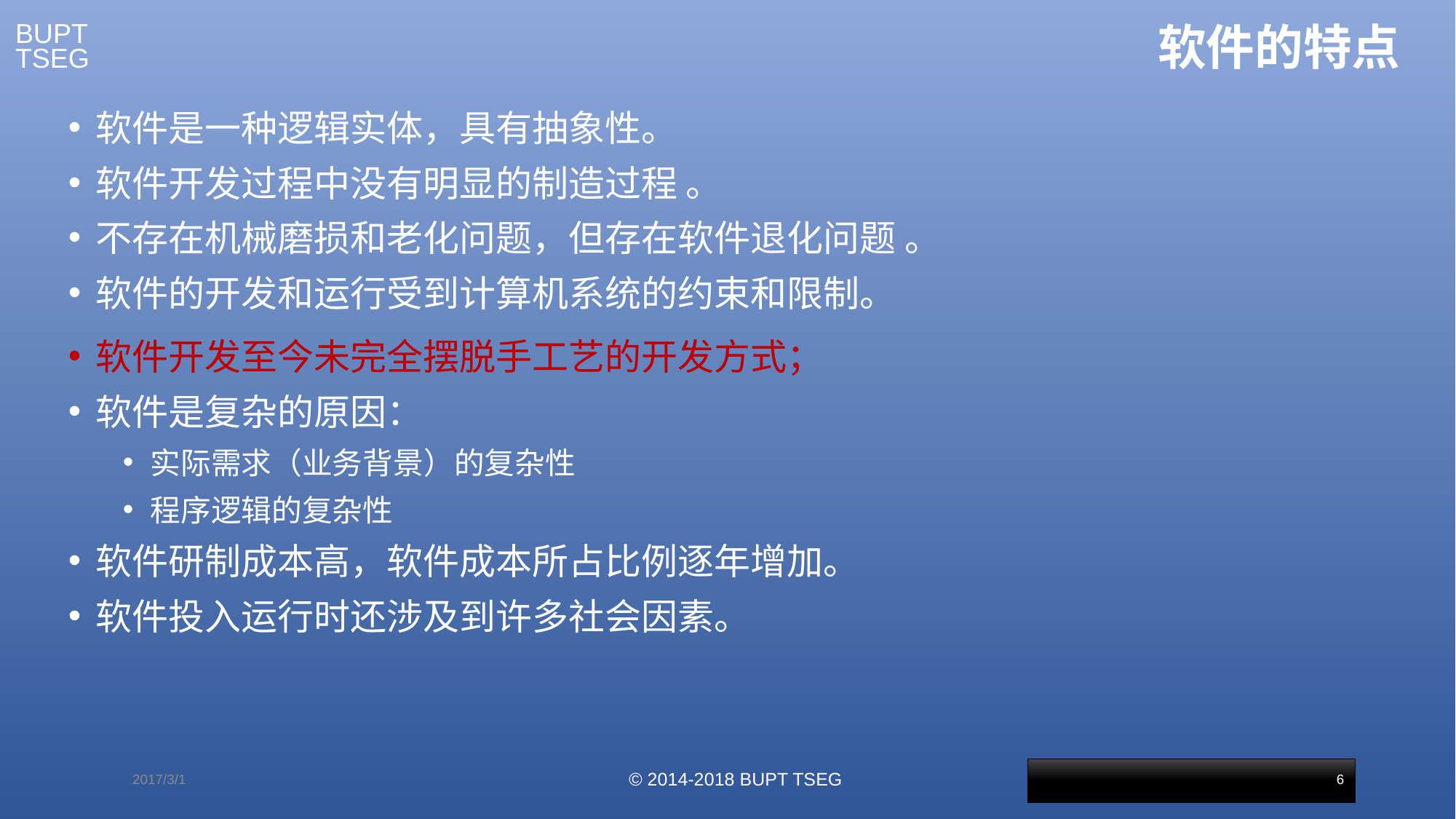

# 软件的特点
软件是一种逻辑实体，具有抽象性。
软件开发过程中没有明显的制造过程 。
不存在机械磨损和老化问题，但存在软件退化问题 。
软件的开发和运行受到计算机系统的约束和限制。
软件开发至今未完全摆脱手工艺的开发方式；
软件是复杂的原因：
实际需求（业务背景）的复杂性
程序逻辑的复杂性
软件研制成本高，软件成本所占比例逐年增加。
软件投入运行时还涉及到许多社会因素。
2017/3/1
© 2014-2018 BUPT TSEG
6